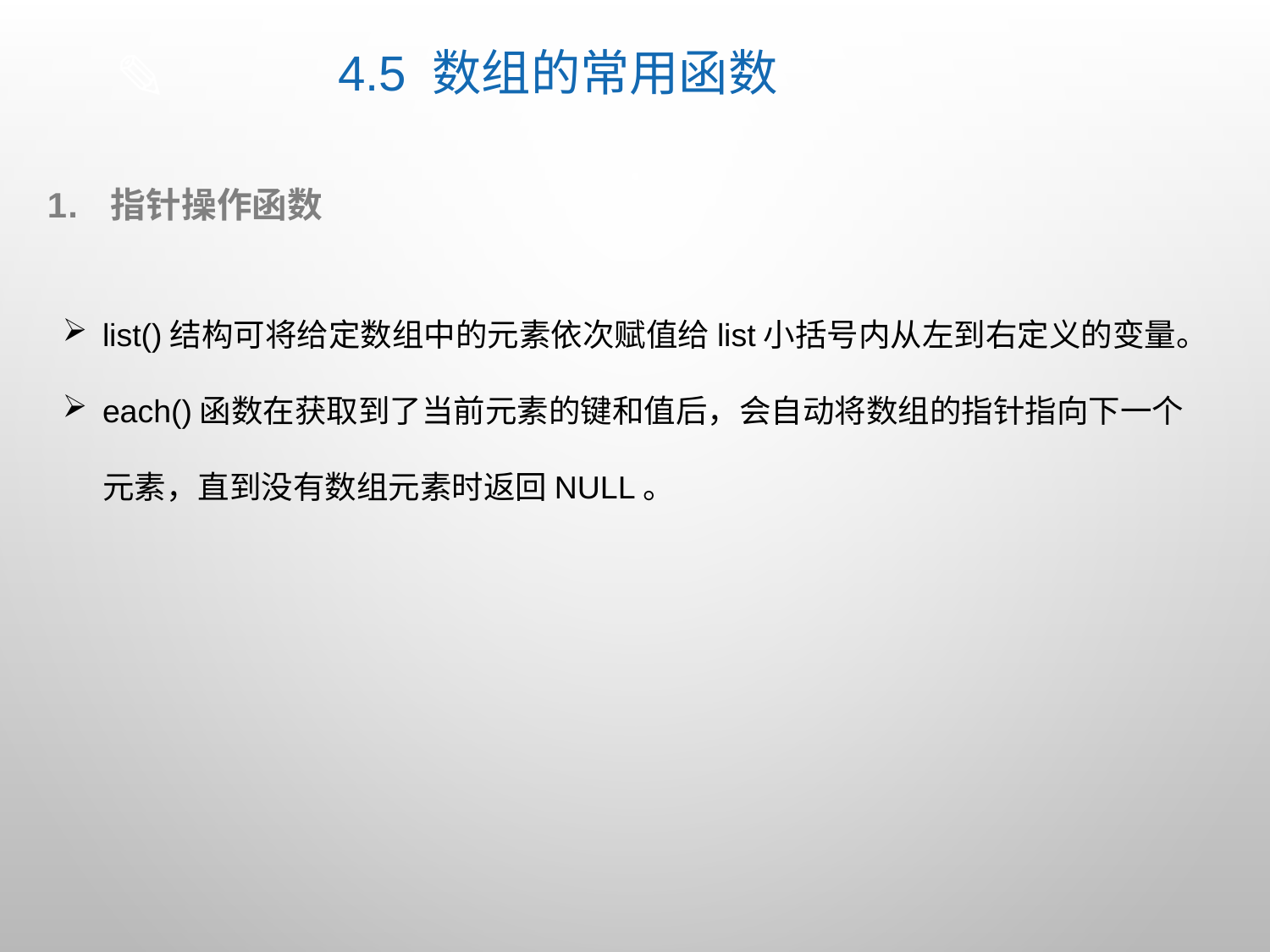

# 4.5 数组的常用函数
指针操作函数
list()结构可将给定数组中的元素依次赋值给list小括号内从左到右定义的变量。
each()函数在获取到了当前元素的键和值后，会自动将数组的指针指向下一个元素，直到没有数组元素时返回NULL。